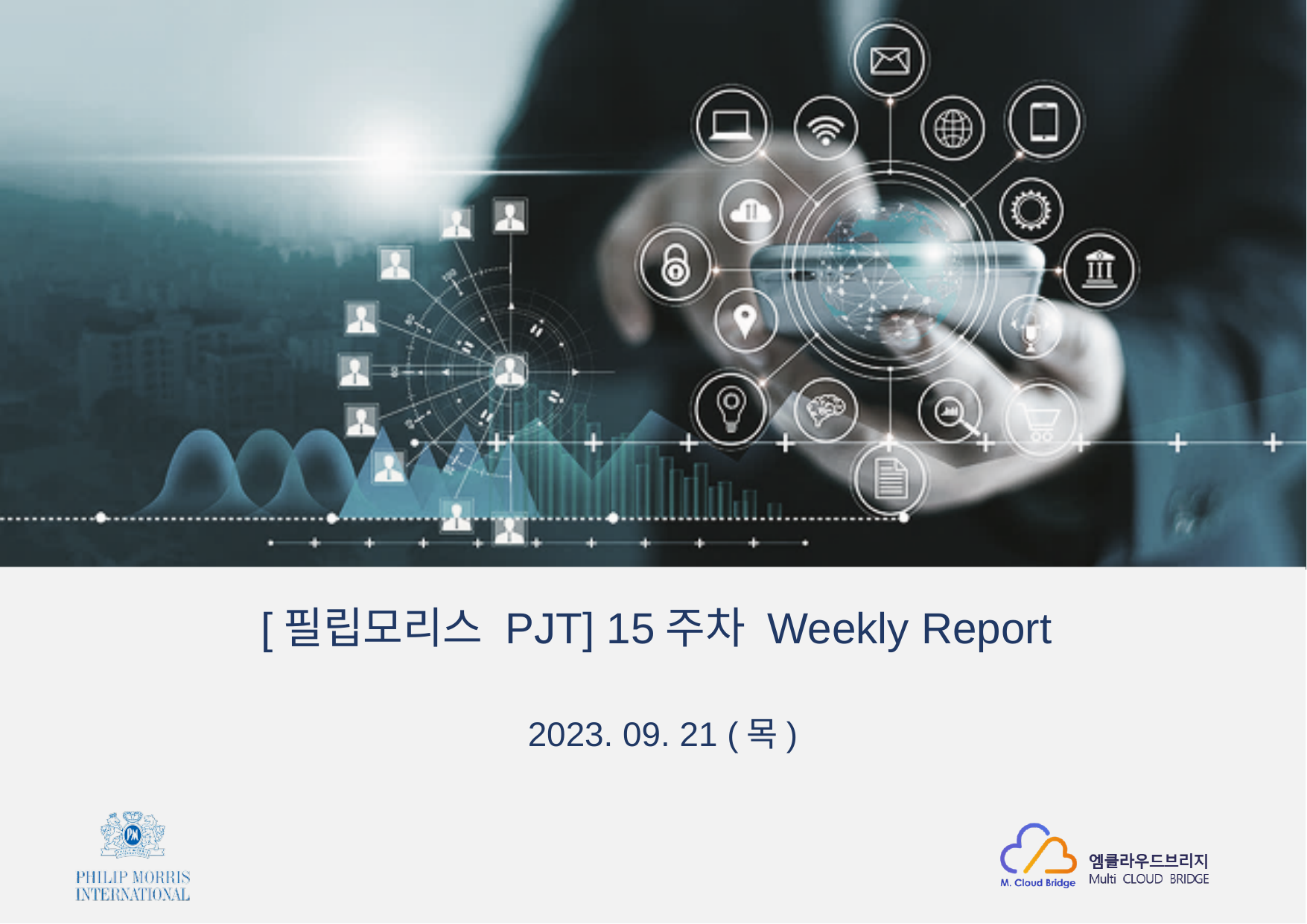

[필립모리스 PJT] 15주차 Weekly Report
2023. 09. 21 (목)